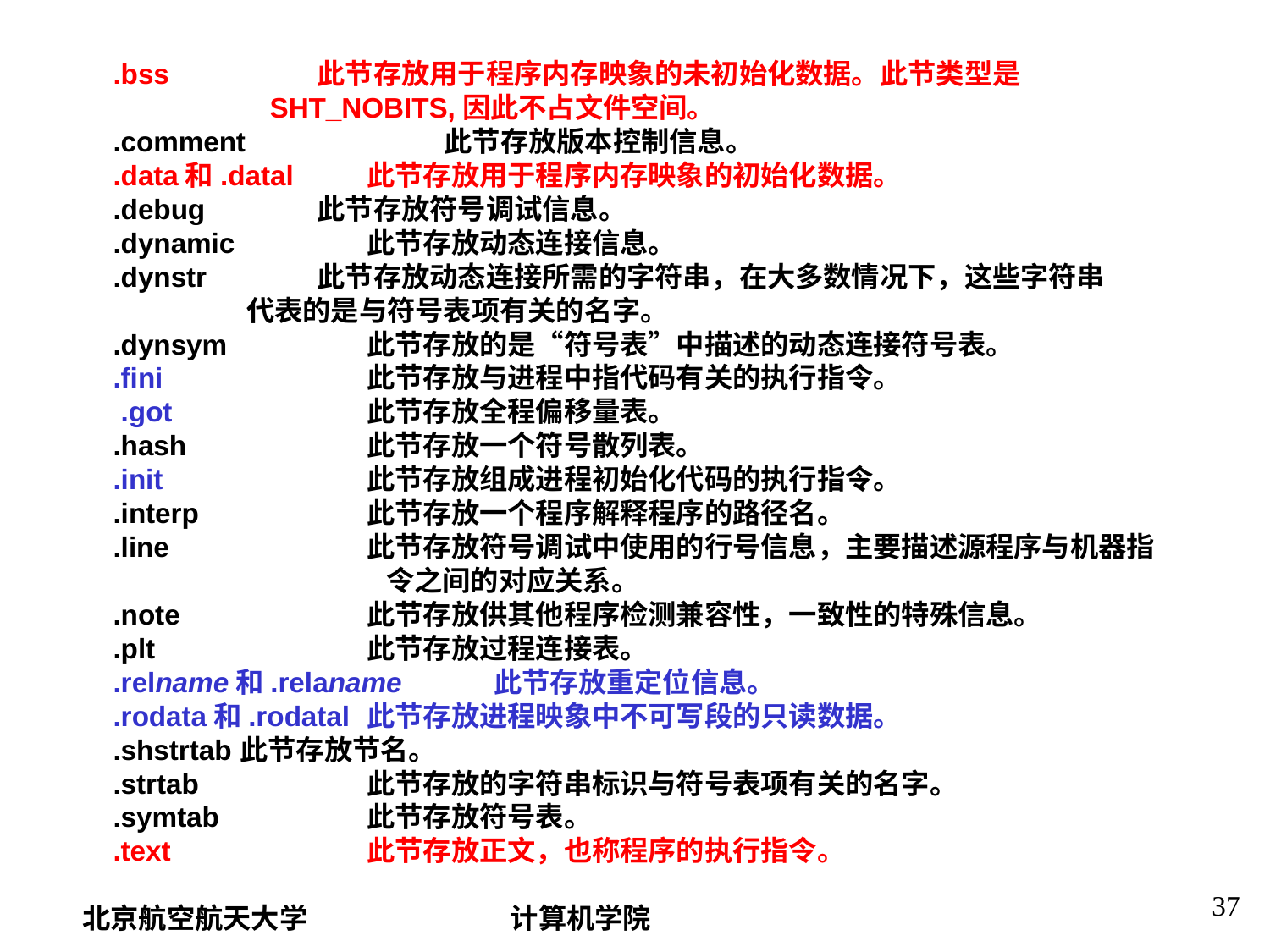

.bss 	         此节存放用于程序内存映象的未初始化数据。此节类型是
                    SHT_NOBITS,因此不占文件空间。
.comment	         此节存放版本控制信息。
.data和.datal 	此节存放用于程序内存映象的初始化数据。
.debug 	         此节存放符号调试信息。
.dynamic 	此节存放动态连接信息。
.dynstr	         此节存放动态连接所需的字符串，在大多数情况下，这些字符串
                    代表的是与符号表项有关的名字。
.dynsym		此节存放的是“符号表”中描述的动态连接符号表。
.fini		此节存放与进程中指代码有关的执行指令。
 .got		此节存放全程偏移量表。
.hash		此节存放一个符号散列表。
.init		此节存放组成进程初始化代码的执行指令。
.interp		此节存放一个程序解释程序的路径名。
.line		此节存放符号调试中使用的行号信息，主要描述源程序与机器指
		  令之间的对应关系。
.note		此节存放供其他程序检测兼容性，一致性的特殊信息。
.plt		此节存放过程连接表。
.relname和.relaname  	此节存放重定位信息。
.rodata和.rodatal 	此节存放进程映象中不可写段的只读数据。
.shstrtab 	此节存放节名。
.strtab		此节存放的字符串标识与符号表项有关的名字。
.symtab		此节存放符号表。
.text 		此节存放正文，也称程序的执行指令。